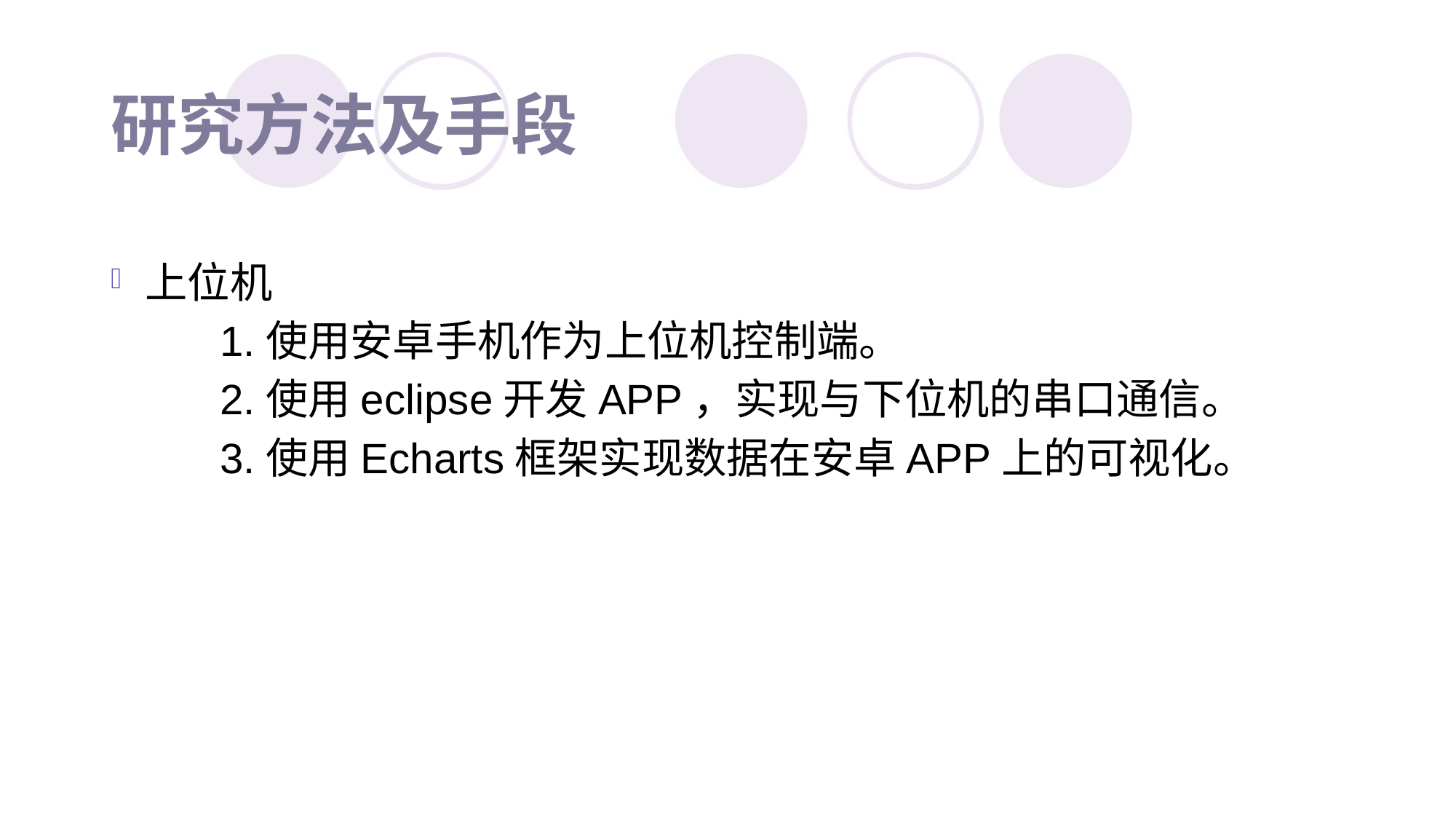

# 研究方法及手段
上位机
	1.使用安卓手机作为上位机控制端。
	2.使用eclipse开发APP，实现与下位机的串口通信。
	3.使用Echarts框架实现数据在安卓APP上的可视化。